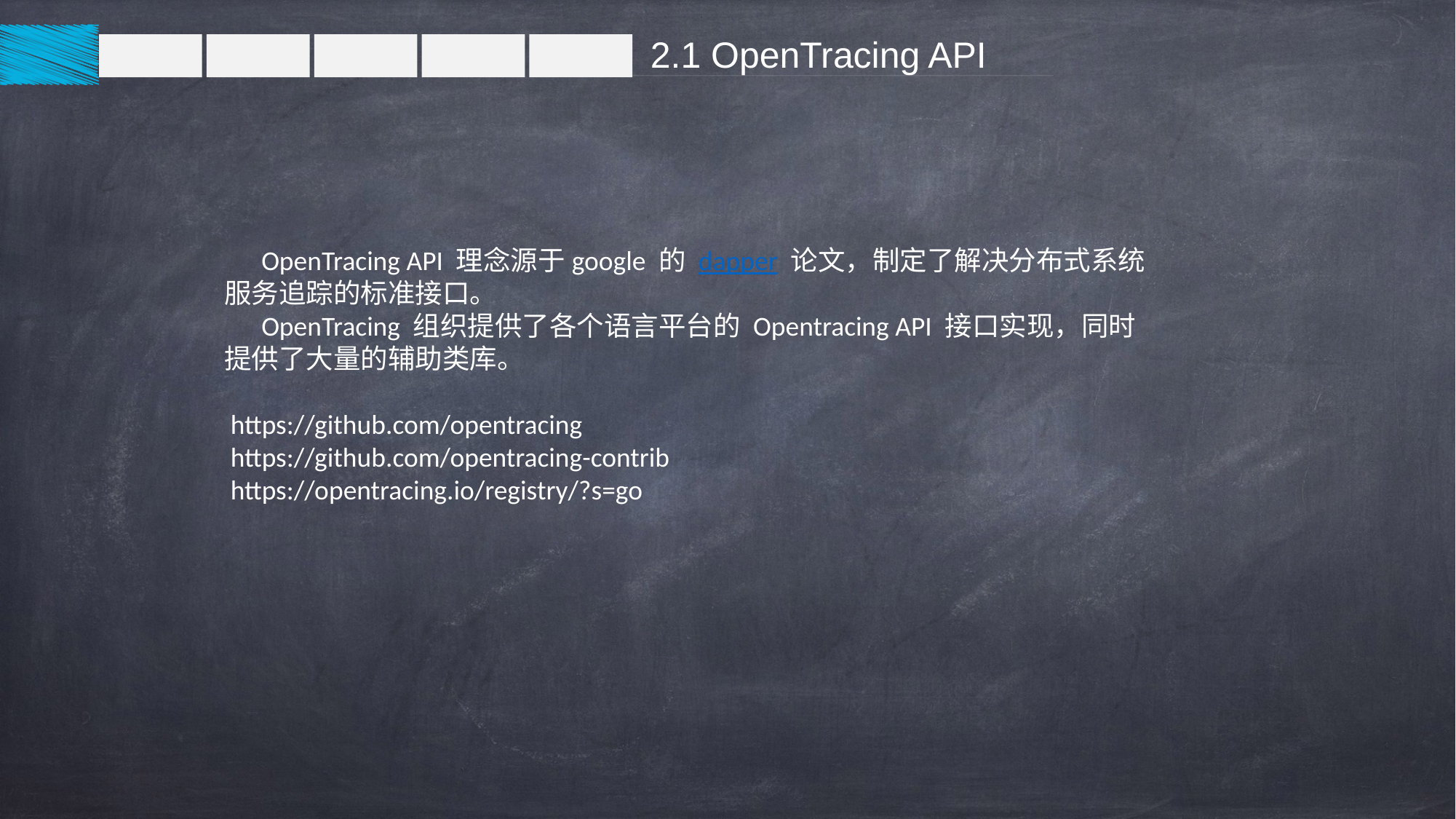

2.1 OpenTracing API

      OpenTracing API 理念源于google 的 dapper 论文，制定了解决分布式系统服务追踪的标准接口。
      OpenTracing 组织提供了各个语言平台的 Opentracing API 接口实现，同时提供了大量的辅助类库。

 https://github.com/opentracing
 https://github.com/opentracing-contrib
 https://opentracing.io/registry/?s=go